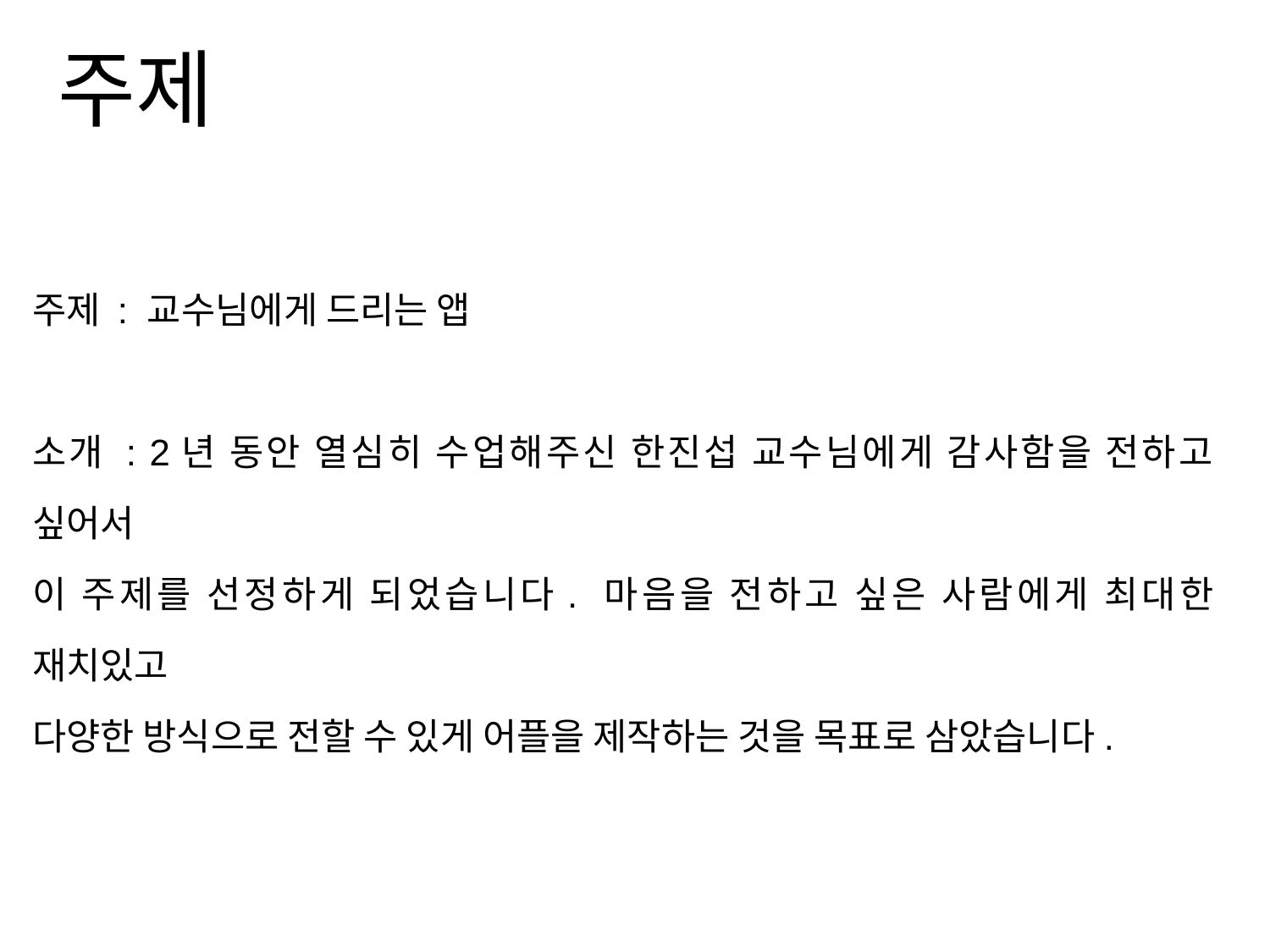

주제
주제 : 교수님에게 드리는 앱

소개 : 2년 동안 열심히 수업해주신 한진섭 교수님에게 감사함을 전하고 싶어서
이 주제를 선정하게 되었습니다. 마음을 전하고 싶은 사람에게 최대한 재치있고
다양한 방식으로 전할 수 있게 어플을 제작하는 것을 목표로 삼았습니다.